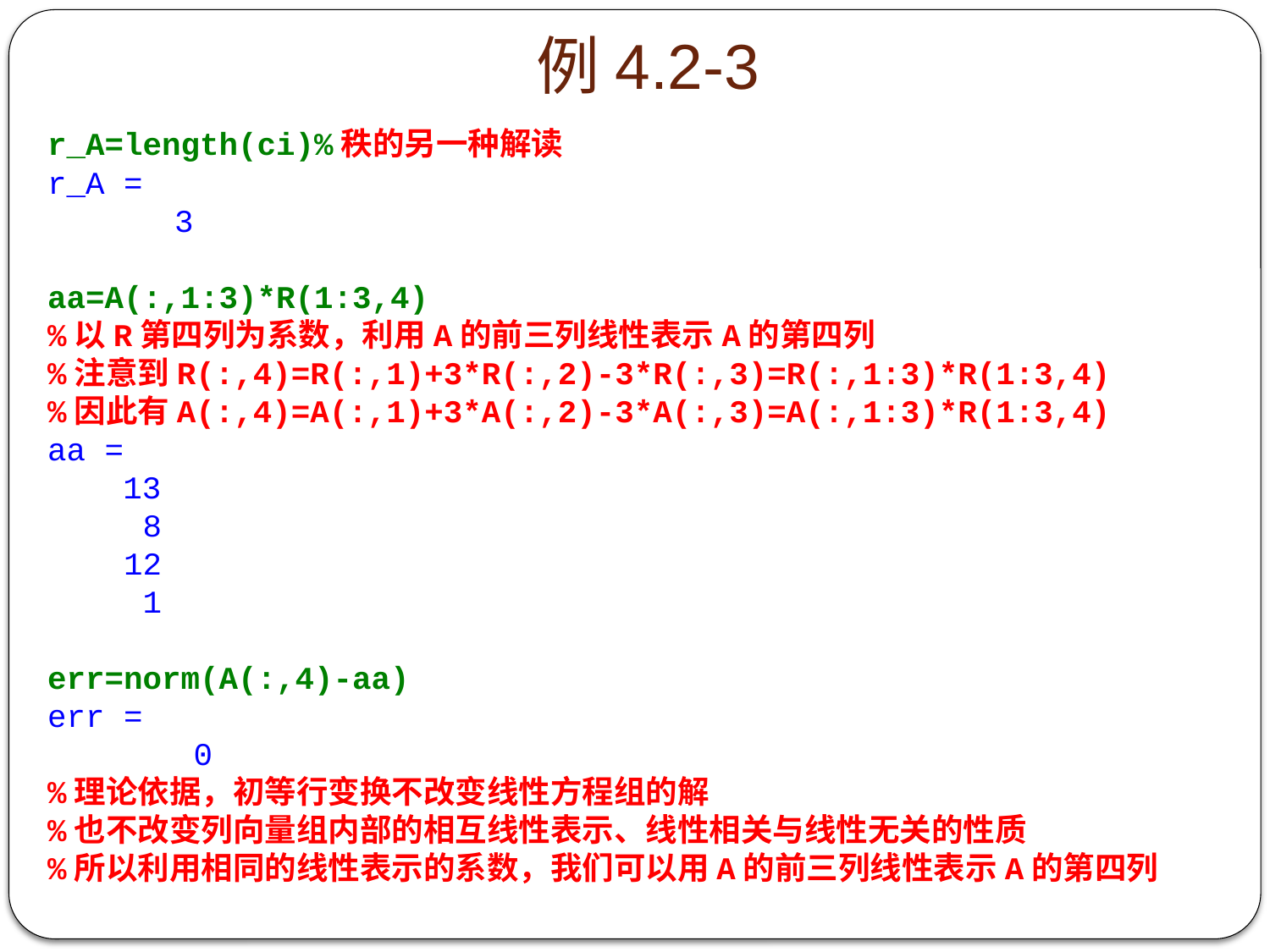

# 例4.2-3
r_A=length(ci)%秩的另一种解读
r_A =
		3

aa=A(:,1:3)*R(1:3,4)
%以R第四列为系数，利用A的前三列线性表示A的第四列
%注意到R(:,4)=R(:,1)+3*R(:,2)-3*R(:,3)=R(:,1:3)*R(1:3,4)
%因此有A(:,4)=A(:,1)+3*A(:,2)-3*A(:,3)=A(:,1:3)*R(1:3,4)
aa =
	  13
     8
    12
     1

err=norm(A(:,4)-aa)
err =
		 0
%理论依据，初等行变换不改变线性方程组的解
%也不改变列向量组内部的相互线性表示、线性相关与线性无关的性质
%所以利用相同的线性表示的系数，我们可以用A的前三列线性表示A的第四列